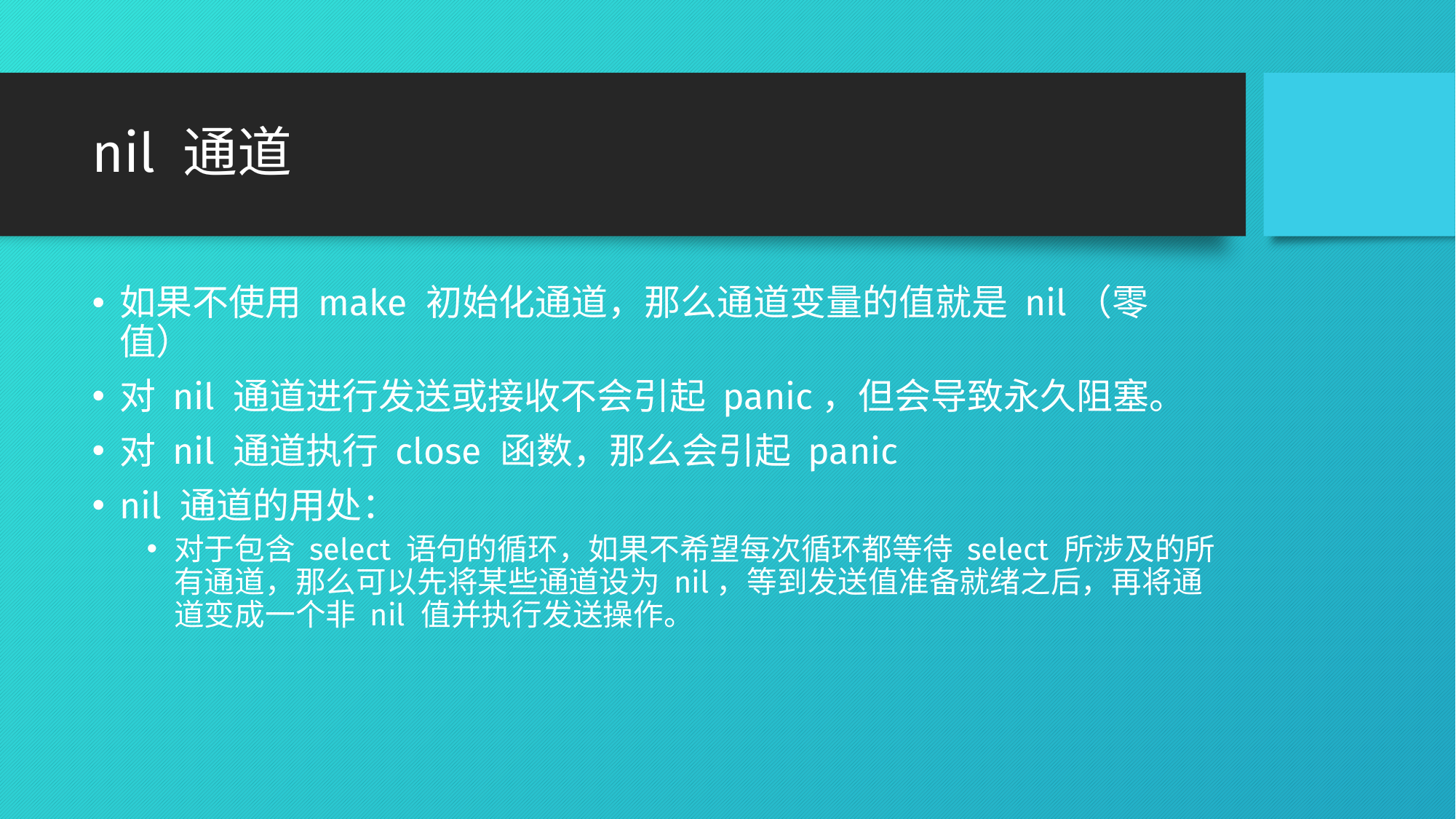

# nil 通道
如果不使用 make 初始化通道，那么通道变量的值就是 nil（零值）
对 nil 通道进行发送或接收不会引起 panic，但会导致永久阻塞。
对 nil 通道执行 close 函数，那么会引起 panic
nil 通道的用处：
对于包含 select 语句的循环，如果不希望每次循环都等待 select 所涉及的所有通道，那么可以先将某些通道设为 nil，等到发送值准备就绪之后，再将通道变成一个非 nil 值并执行发送操作。